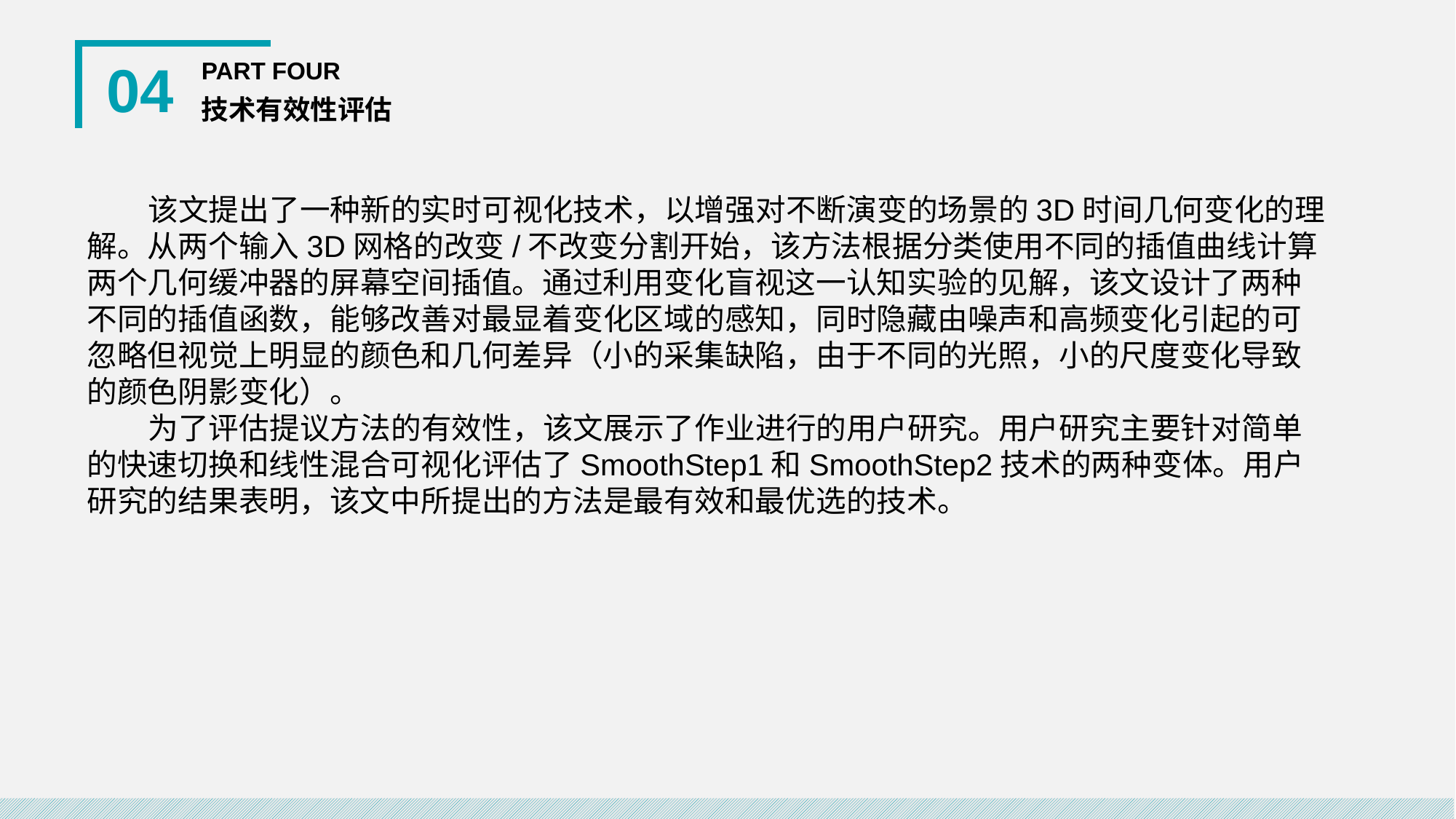

04
PART FOUR

技术有效性评估

        该文提出了一种新的实时可视化技术，以增强对不断演变的场景的3D时间几何变化的理解。从两个输入3D网格的改变/不改变分割开始，该方法根据分类使用不同的插值曲线计算两个几何缓冲器的屏幕空间插值。通过利用变化盲视这一认知实验的见解，该文设计了两种不同的插值函数，能够改善对最显着变化区域的感知，同时隐藏由噪声和高频变化引起的可忽略但视觉上明显的颜色和几何差异（小的采集缺陷，由于不同的光照，小的尺度变化导致的颜色阴影变化）。
        为了评估提议方法的有效性，该文展示了作业进行的用户研究。用户研究主要针对简单的快速切换和线性混合可视化评估了SmoothStep1和SmoothStep2技术的两种变体。用户研究的结果表明，该文中所提出的方法是最有效和最优选的技术。